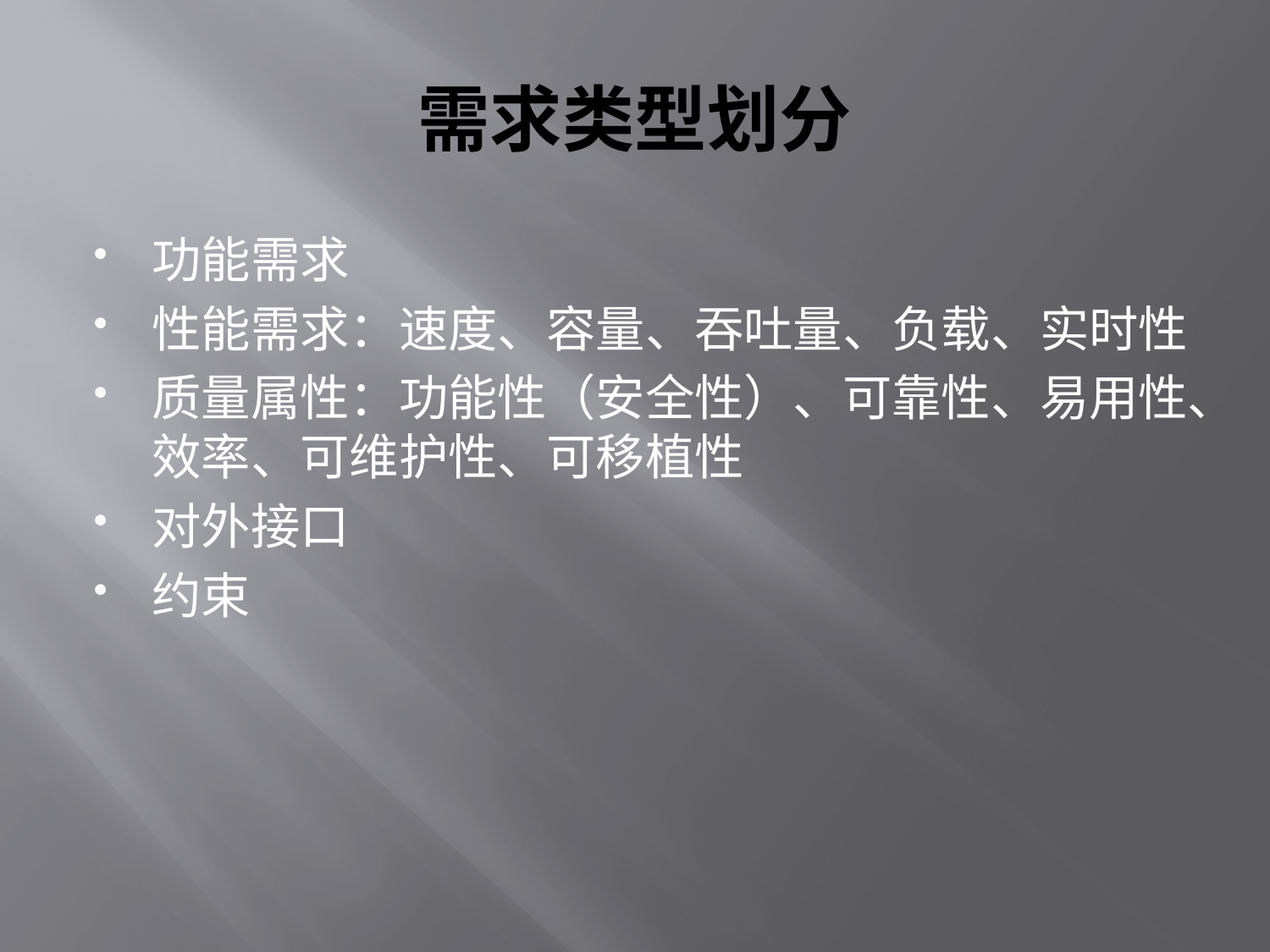

# 需求类型划分
功能需求
性能需求：速度、容量、吞吐量、负载、实时性
质量属性：功能性（安全性）、可靠性、易用性、效率、可维护性、可移植性
对外接口
约束